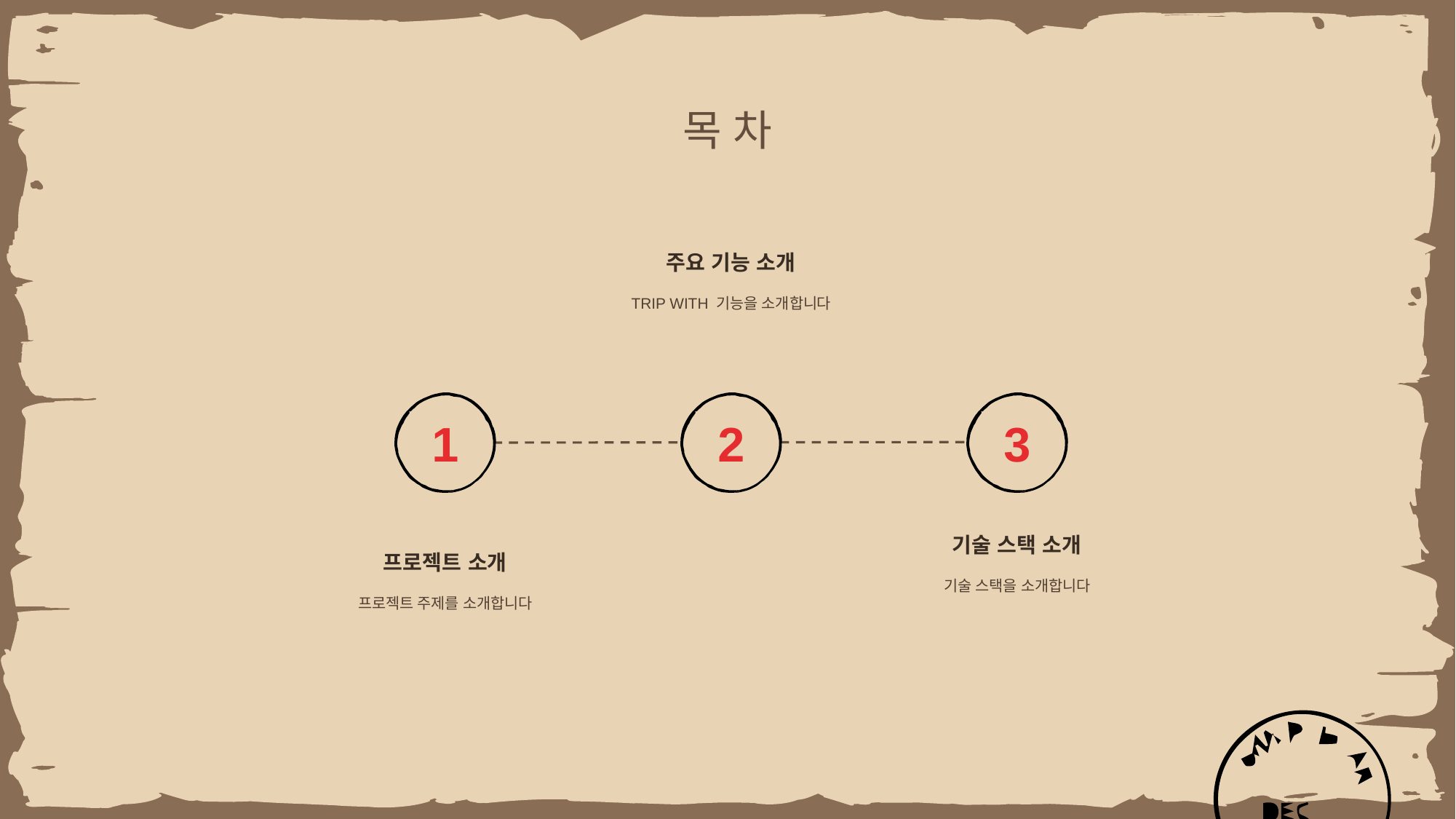

목 차
주요 기능 소개
TRIP WITH 기능을 소개합니다

2

1
프로젝트 소개
프로젝트 주제를 소개합니다

3

기술 스택 소개
기술 스택을 소개합니다